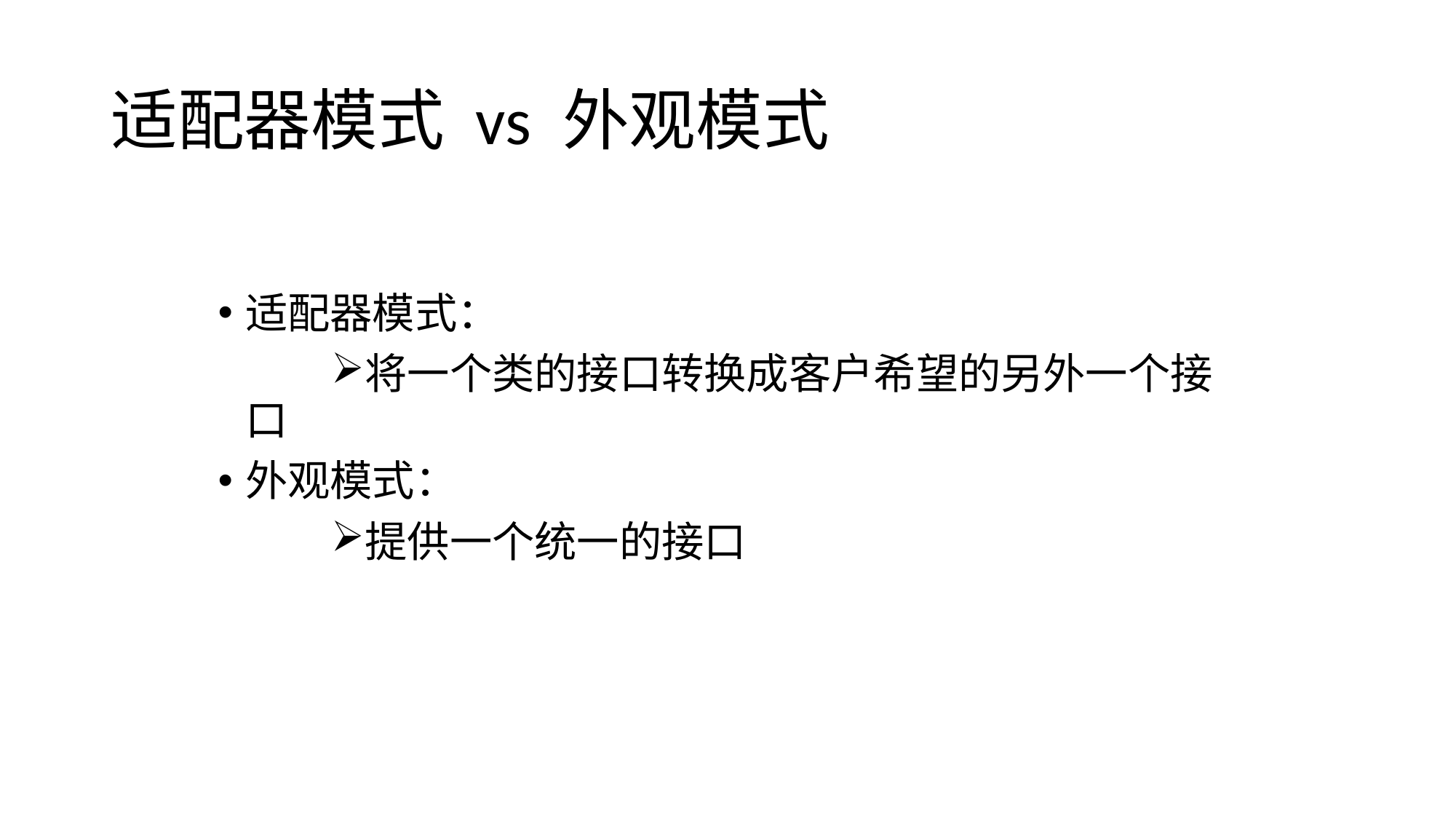

# 适配器模式 vs 外观模式
适配器模式：
将一个类的接口转换成客户希望的另外一个接口
外观模式：
提供一个统一的接口